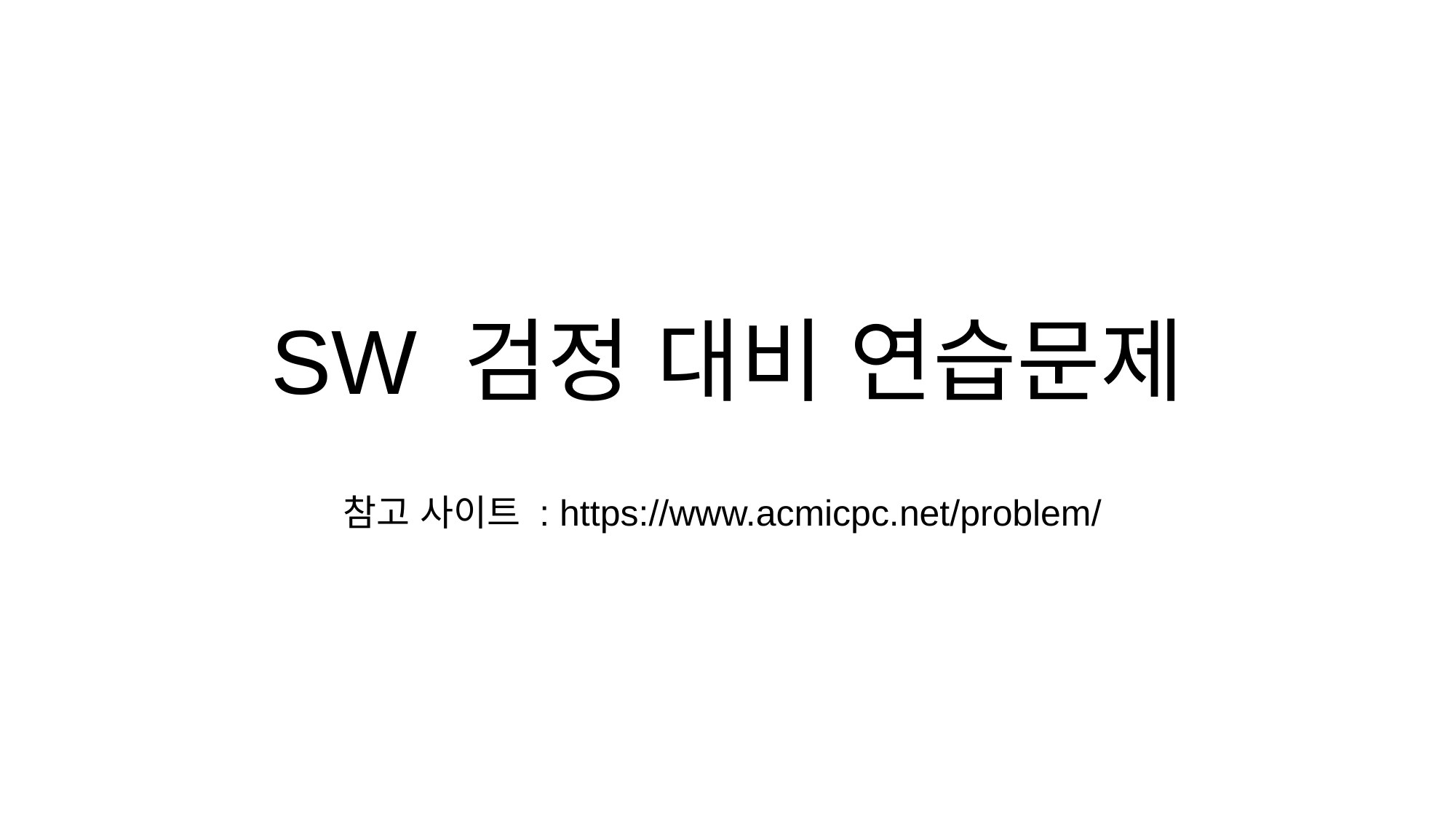

# SW 검정 대비 연습문제

참고 사이트 : https://www.acmicpc.net/problem/